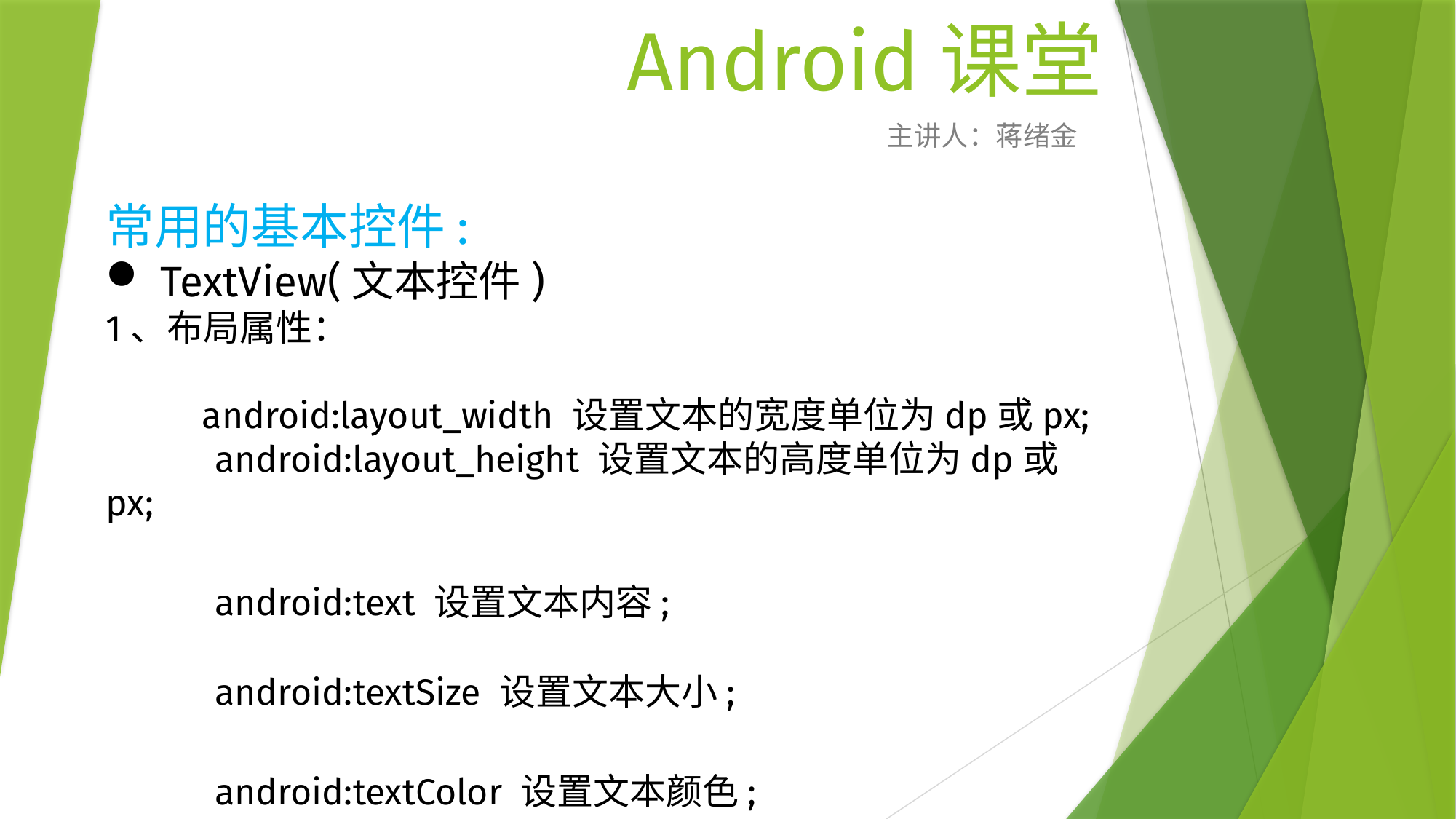

# Android课堂
主讲人：蒋绪金
常用的基本控件:
TextView(文本控件)
1、布局属性：

          android:layout_width 设置文本的宽度单位为dp或px;
	android:layout_height 设置文本的高度单位为dp或px;

      	android:text 设置文本内容;

	android:textSize 设置文本大小;

	android:textColor 设置文本颜色;